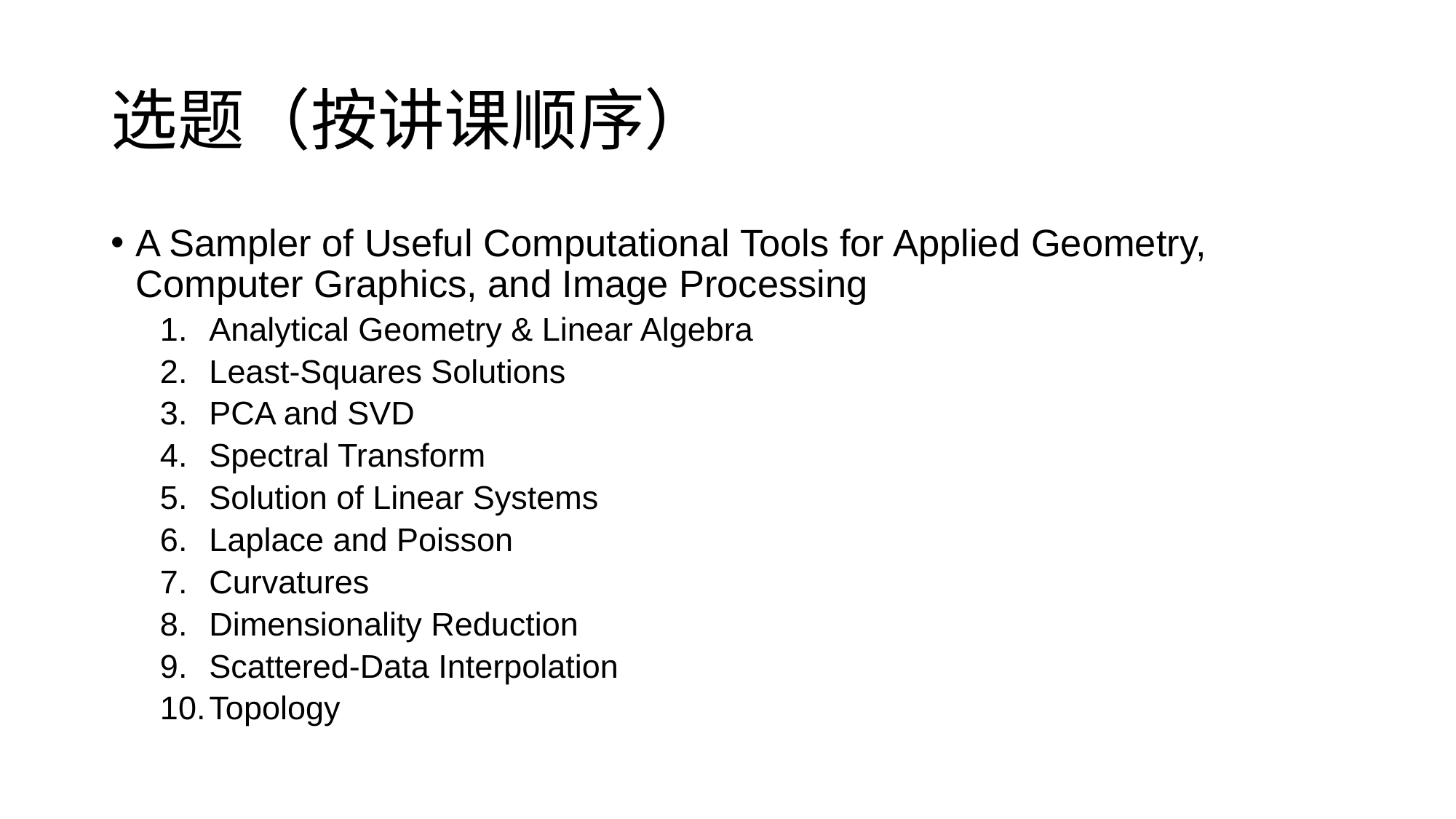

# 选题（按讲课顺序）
A Sampler of Useful Computational Tools for Applied Geometry, Computer Graphics, and Image Processing
Analytical Geometry & Linear Algebra
Least-Squares Solutions
PCA and SVD
Spectral Transform
Solution of Linear Systems
Laplace and Poisson
Curvatures
Dimensionality Reduction
Scattered-Data Interpolation
Topology